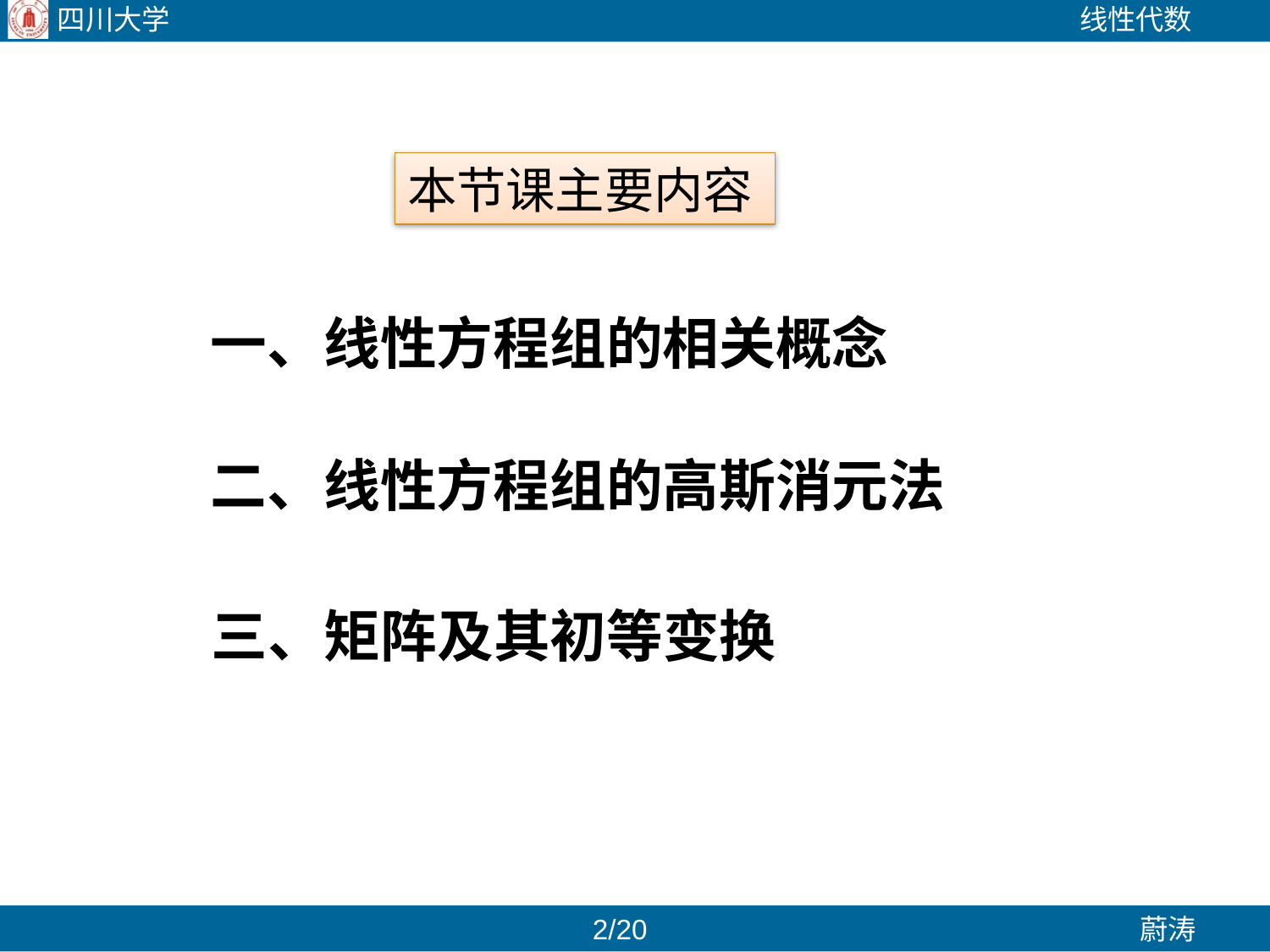

本节课主要内容
一、线性方程组的相关概念
二、线性方程组的高斯消元法
三、矩阵及其初等变换
2/20